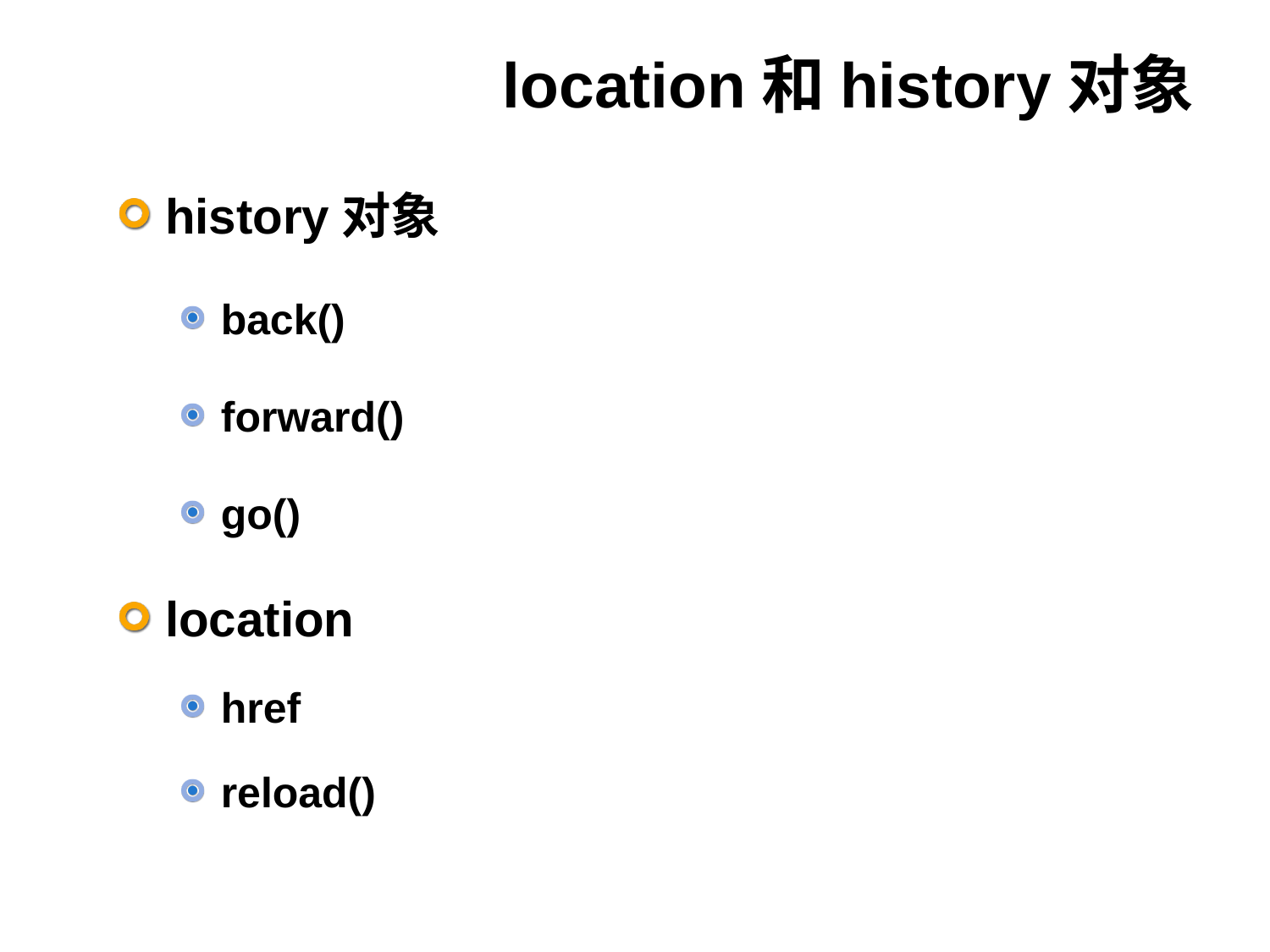

# location和history对象
history对象
back()
forward()
go()
location
href
reload()